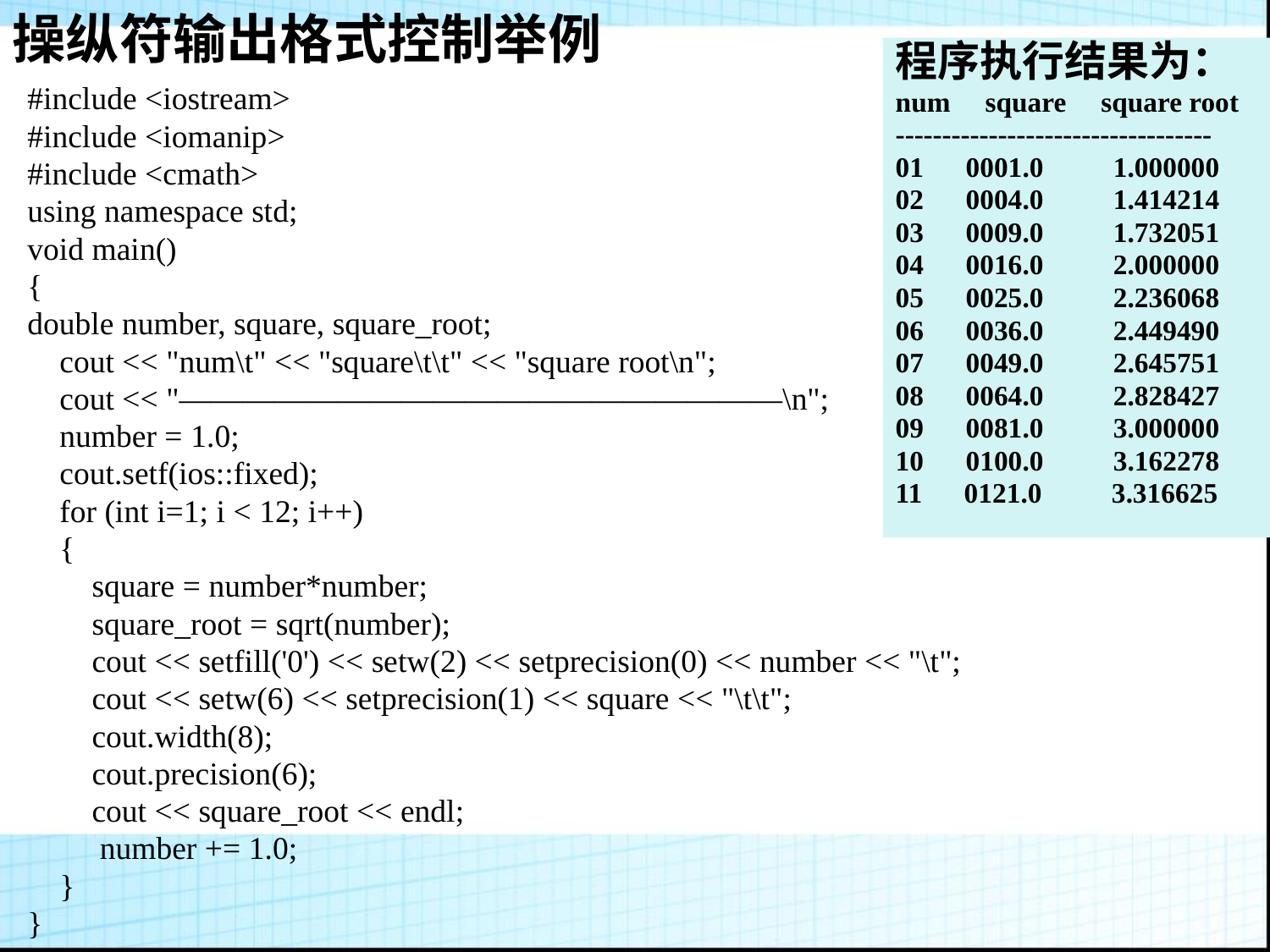

操纵符输出格式控制举例
程序执行结果为：
num     square     square root
----------------------------------
01      0001.0          1.000000
02      0004.0          1.414214
03      0009.0          1.732051
04      0016.0          2.000000
05      0025.0          2.236068
06      0036.0          2.449490
07      0049.0          2.645751
08      0064.0          2.828427
09      0081.0          3.000000
10      0100.0          3.162278
11      0121.0          3.316625
#include <iostream>
#include <iomanip>
#include <cmath>
using namespace std;
void main()
{
double number, square, square_root;
    cout << "num\t" << "square\t\t" << "square root\n";
    cout << "———————————————————\n";
    number = 1.0;
    cout.setf(ios::fixed);
    for (int i=1; i < 12; i++)
    {
        square = number*number;
        square_root = sqrt(number);
        cout << setfill('0') << setw(2) << setprecision(0) << number << "\t";
        cout << setw(6) << setprecision(1) << square << "\t\t";
        cout.width(8);
        cout.precision(6);
        cout << square_root << endl;
         number += 1.0;
    }
}